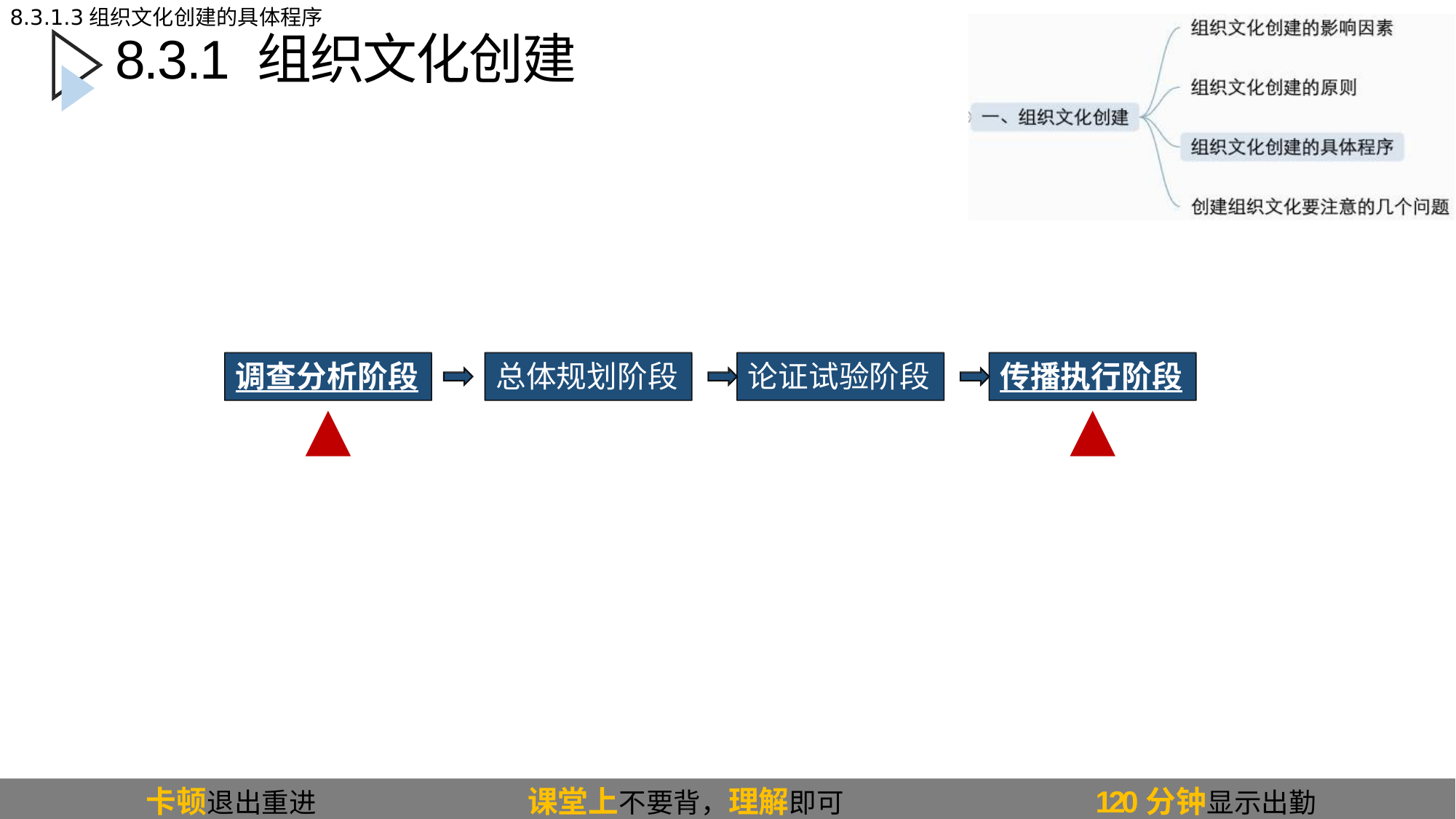

8.3.1.3组织文化创建的具体程序

# 8.3.1 组织文化创建

调查分析阶段
总体规划阶段
论证试验阶段
传播执行阶段

卡顿退出重进
课堂上不要背，理解即可
120分钟显示出勤